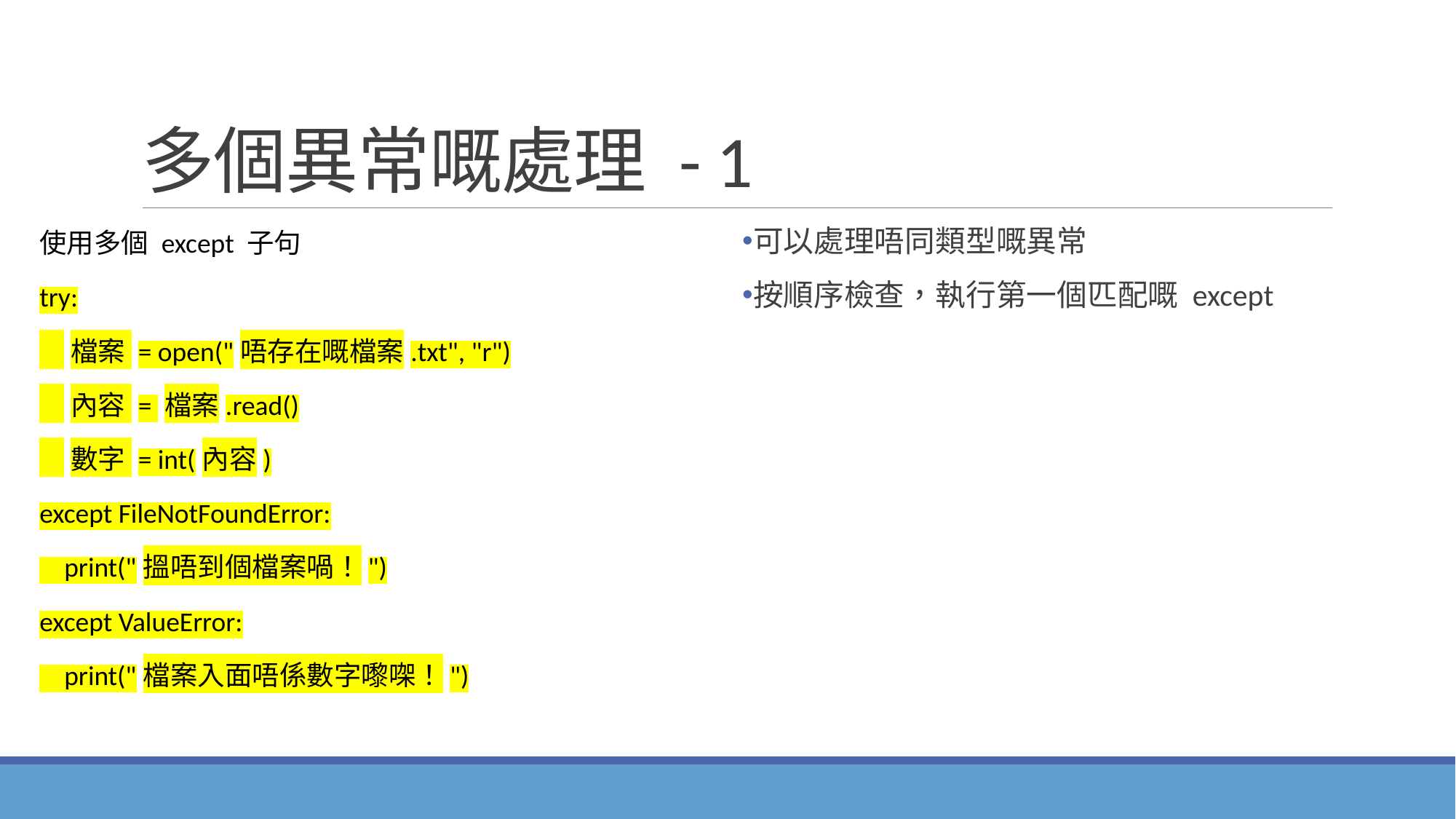

# 多個異常嘅處理 - 1
使用多個 except 子句
try:
    檔案 = open("唔存在嘅檔案.txt", "r")
    內容 = 檔案.read()
    數字 = int(內容)
except FileNotFoundError:
    print("搵唔到個檔案喎！")
except ValueError:
    print("檔案入面唔係數字嚟㗎！")
可以處理唔同類型嘅異常
按順序檢查，執行第一個匹配嘅 except